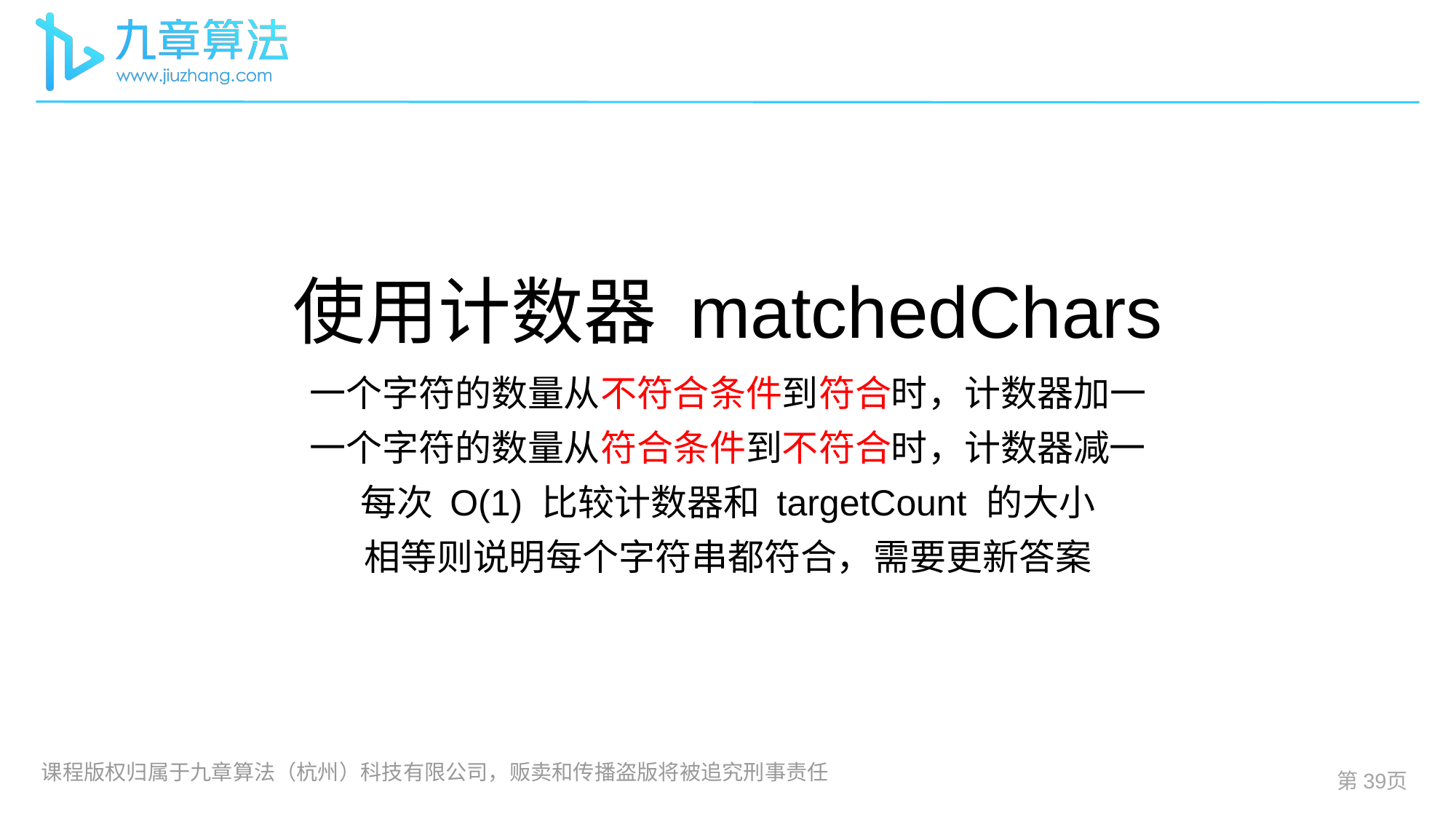

# 使用计数器 matchedChars
一个字符的数量从不符合条件到符合时，计数器加一
一个字符的数量从符合条件到不符合时，计数器减一
每次 O(1) 比较计数器和 targetCount 的大小
相等则说明每个字符串都符合，需要更新答案
第39页